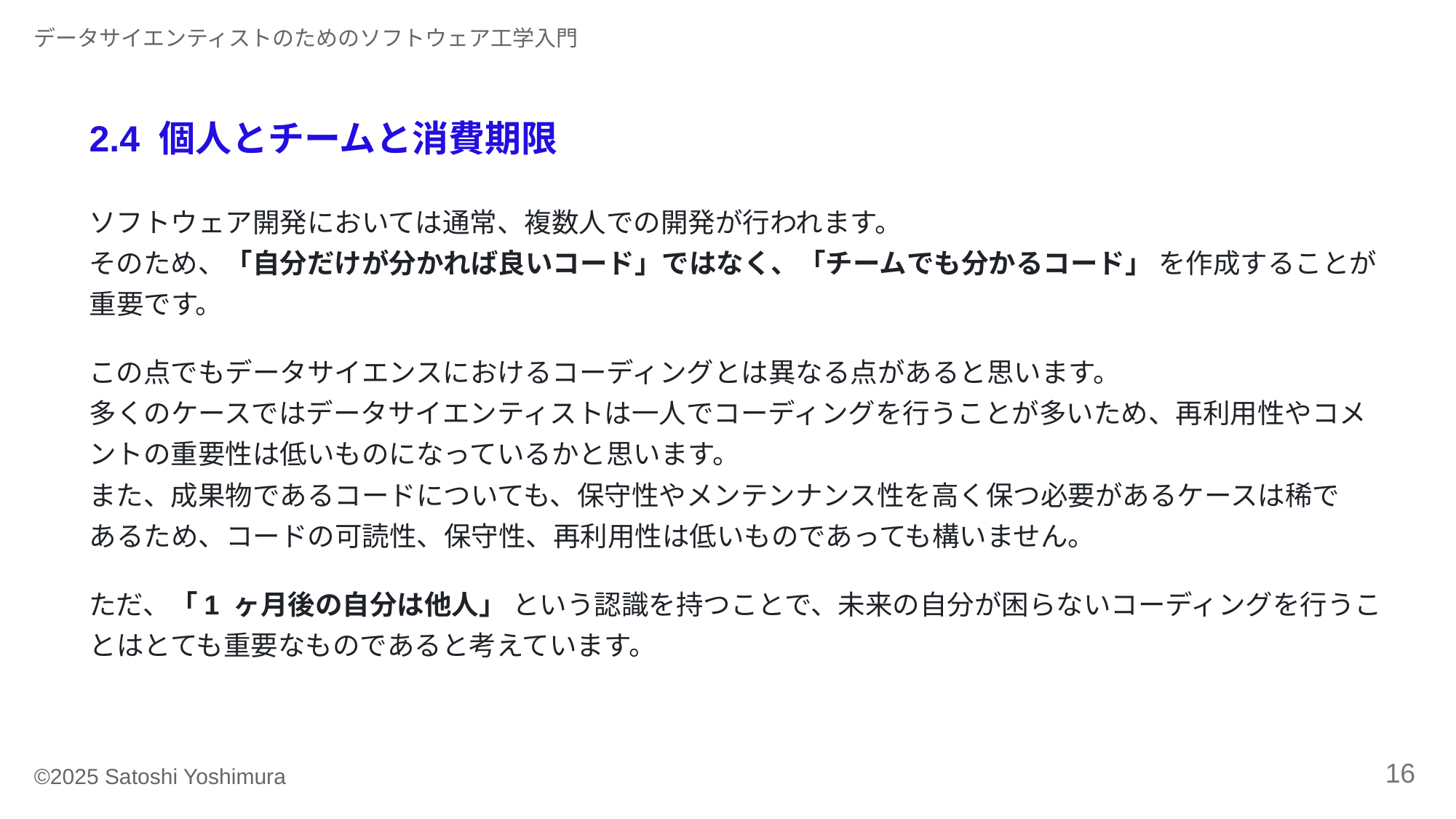

データサイエンティストのためのソフトウェア⼯学⼊⾨
2.4 個⼈とチームと消費期限
ソフトウェア開発においては通常、複数⼈での開発が⾏われます。
そのため、「⾃分だけが分かれば良いコード」ではなく、「チームでも分かるコード」 を作成することが
重要です。
この点でもデータサイエンスにおけるコーディングとは異なる点があると思います。
多くのケースではデータサイエンティストは⼀⼈でコーディングを⾏うことが多いため、再利⽤性やコメ
ントの重要性は低いものになっているかと思います。
また、成果物であるコードについても、保守性やメンテンナンス性を⾼く保つ必要があるケースは稀で
あるため、コードの可読性、保守性、再利⽤性は低いものであっても構いません。
ただ、「1 ヶ⽉後の⾃分は他⼈」 という認識を持つことで、未来の⾃分が困らないコーディングを⾏うこ
とはとても重要なものであると考えています。
16
©2025 Satoshi Yoshimura